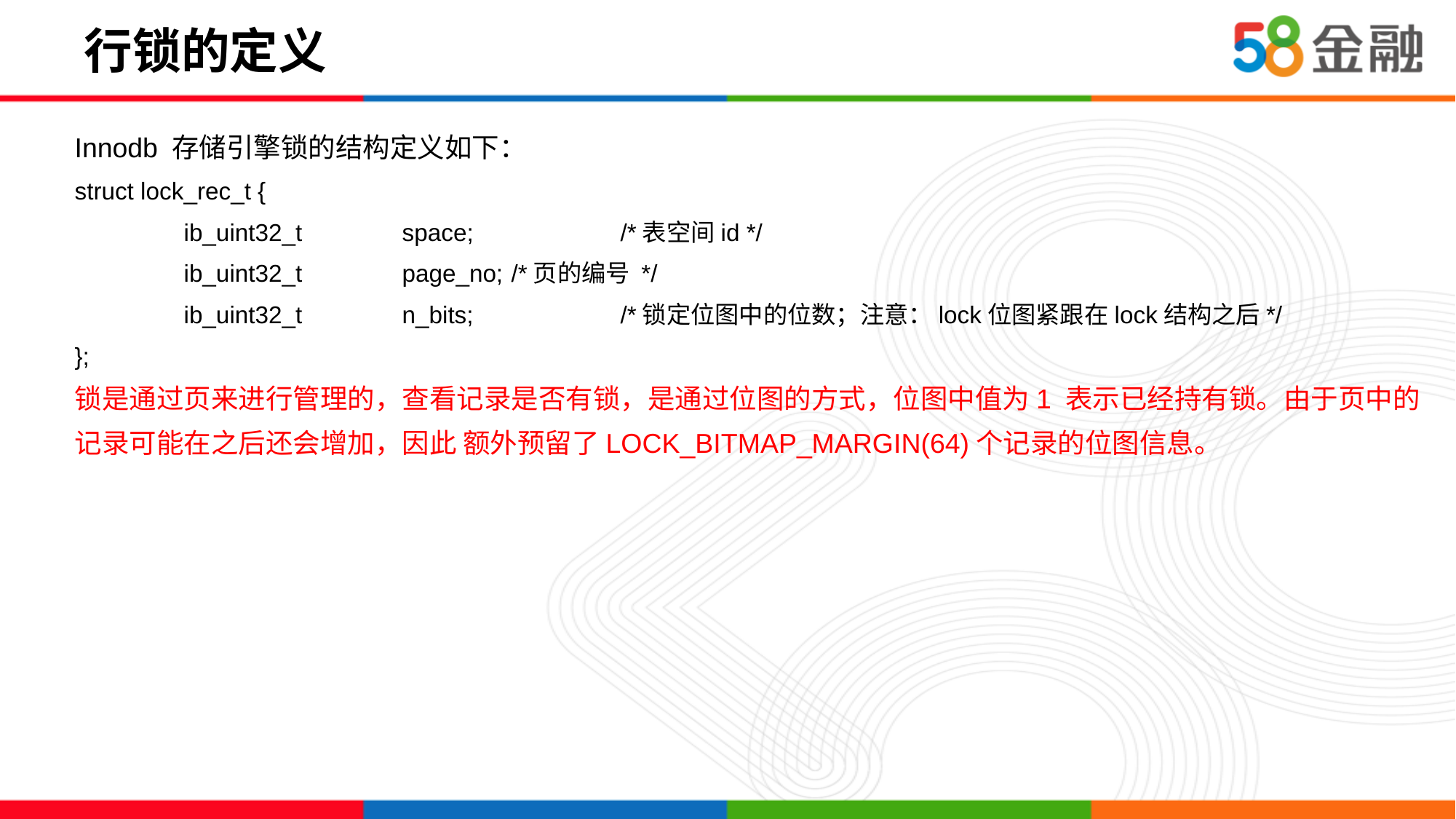

# 行锁的定义
Innodb 存储引擎锁的结构定义如下：
struct lock_rec_t {
	ib_uint32_t	space;		/*表空间id */
	ib_uint32_t	page_no;	/*页的编号 */
	ib_uint32_t	n_bits;		/*锁定位图中的位数；注意：lock位图紧跟在lock结构之后*/
};
锁是通过页来进行管理的，查看记录是否有锁，是通过位图的方式，位图中值为1 表示已经持有锁。由于页中的
记录可能在之后还会增加，因此 额外预留了LOCK_BITMAP_MARGIN(64)个记录的位图信息。